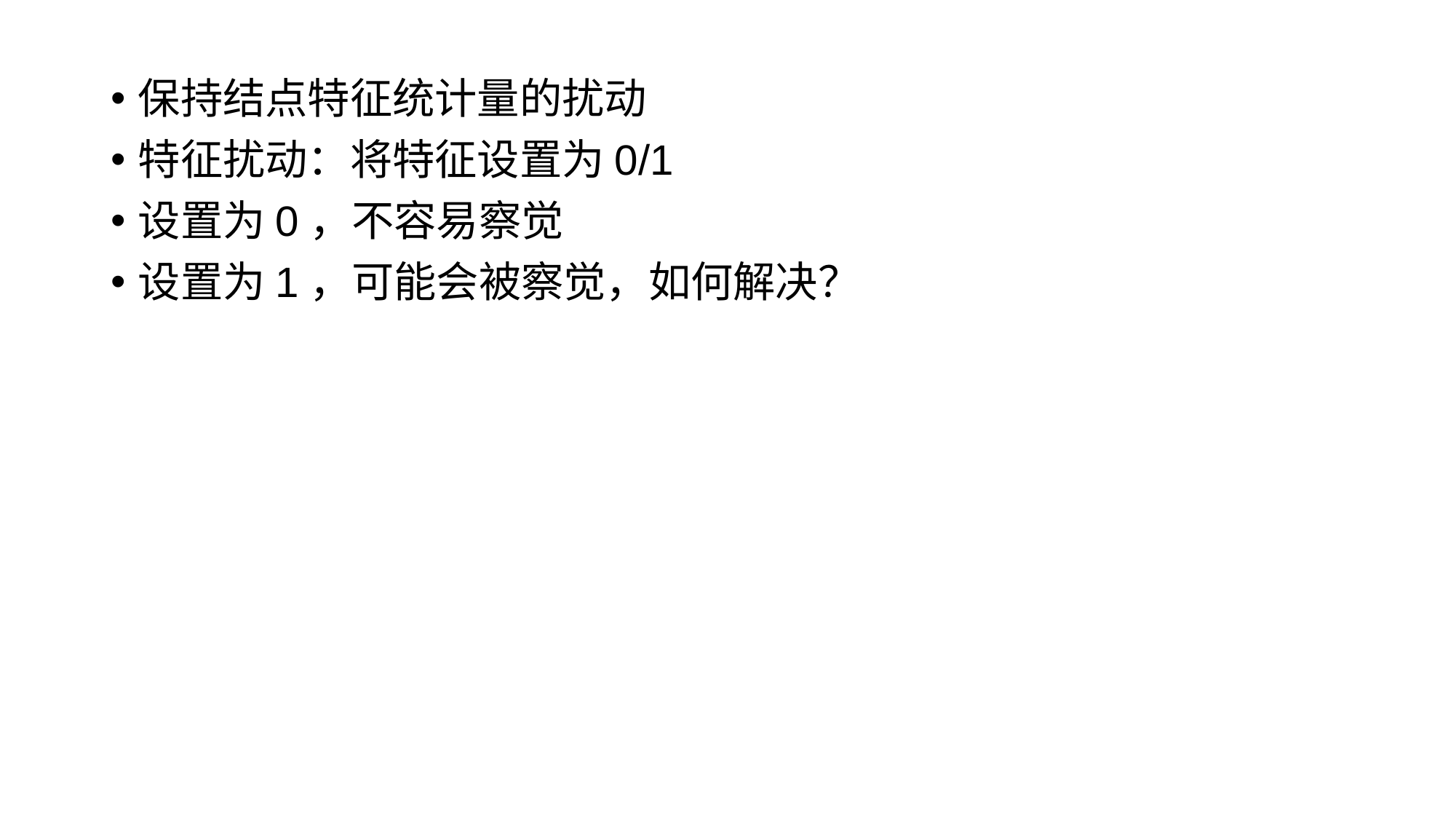

保持结点特征统计量的扰动
特征扰动：将特征设置为0/1
设置为0，不容易察觉
设置为1，可能会被察觉，如何解决？